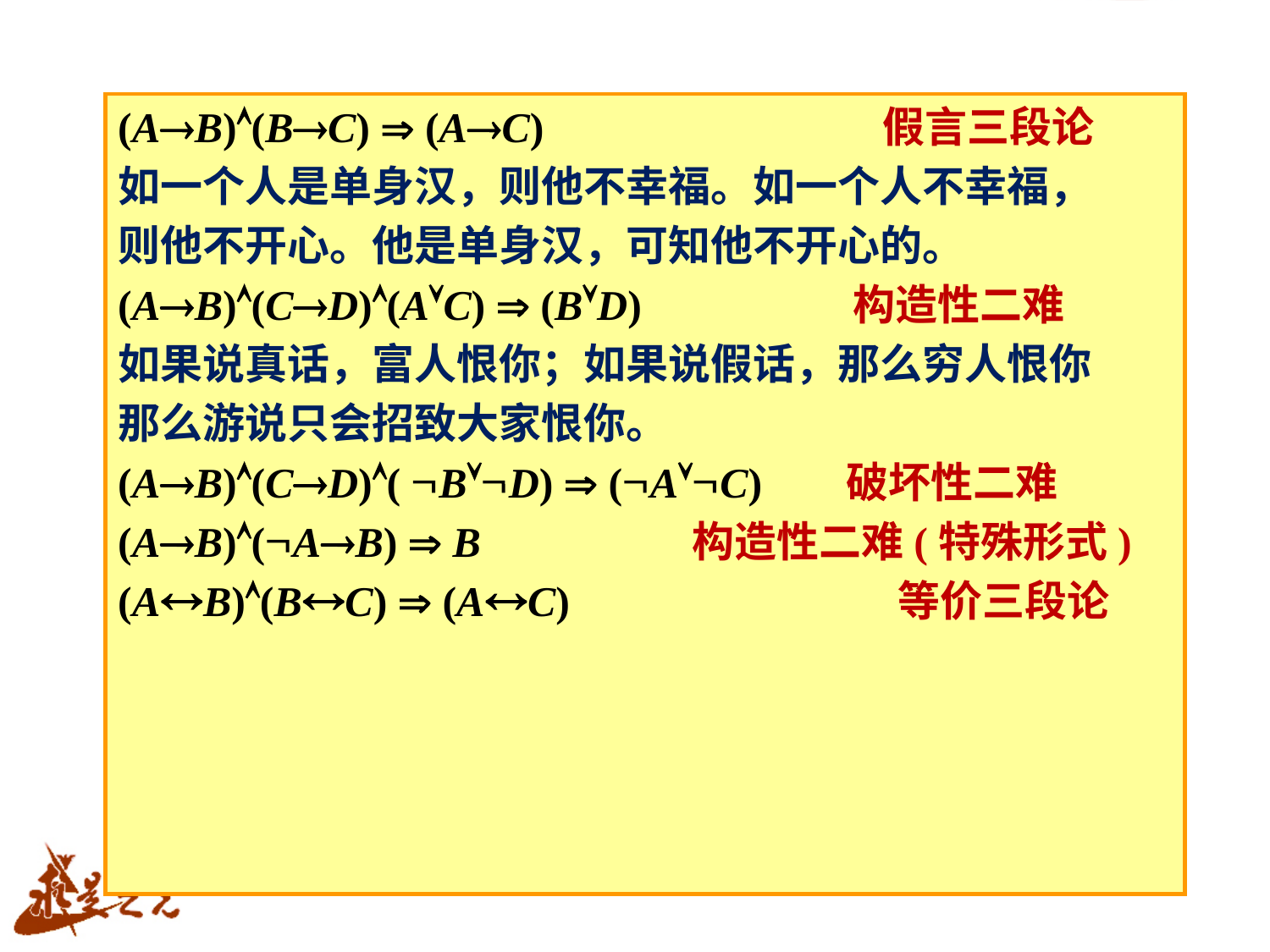

(A→B)∧(B→C) ⇒ (A→C)                               假言三段论
如一个人是单身汉，则他不幸福。如一个人不幸福，
则他不开心。他是单身汉，可知他不开心的。
(A→B)∧(C→D)∧(A∨C) ⇒ (B∨D)                   构造性二难
如果说真话，富人恨你；如果说假话，那么穷人恨你
那么游说只会招致大家恨你。
(A→B)∧(C→D)∧( ¬B∨¬D) ⇒ (¬A∨¬C)       破坏性二难
(A→B)∧(¬A→B) ⇒ B                   构造性二难(特殊形式)
(A↔B)∧(B↔C) ⇒ (A↔C)                              等价三段论

7